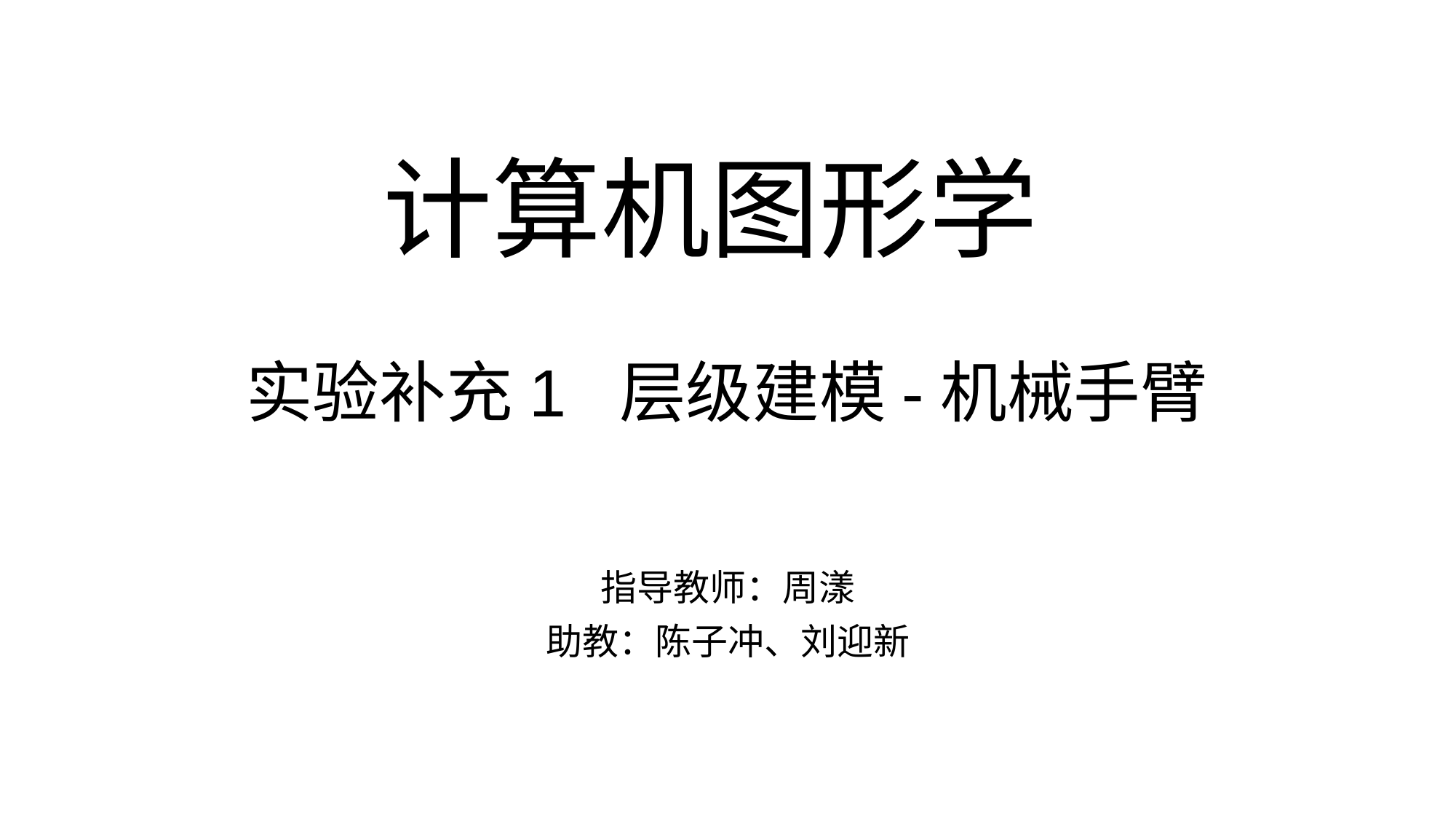

计算机图形学

实验补充1  层级建模-机械手臂
指导教师：周漾
助教：陈子冲、刘迎新